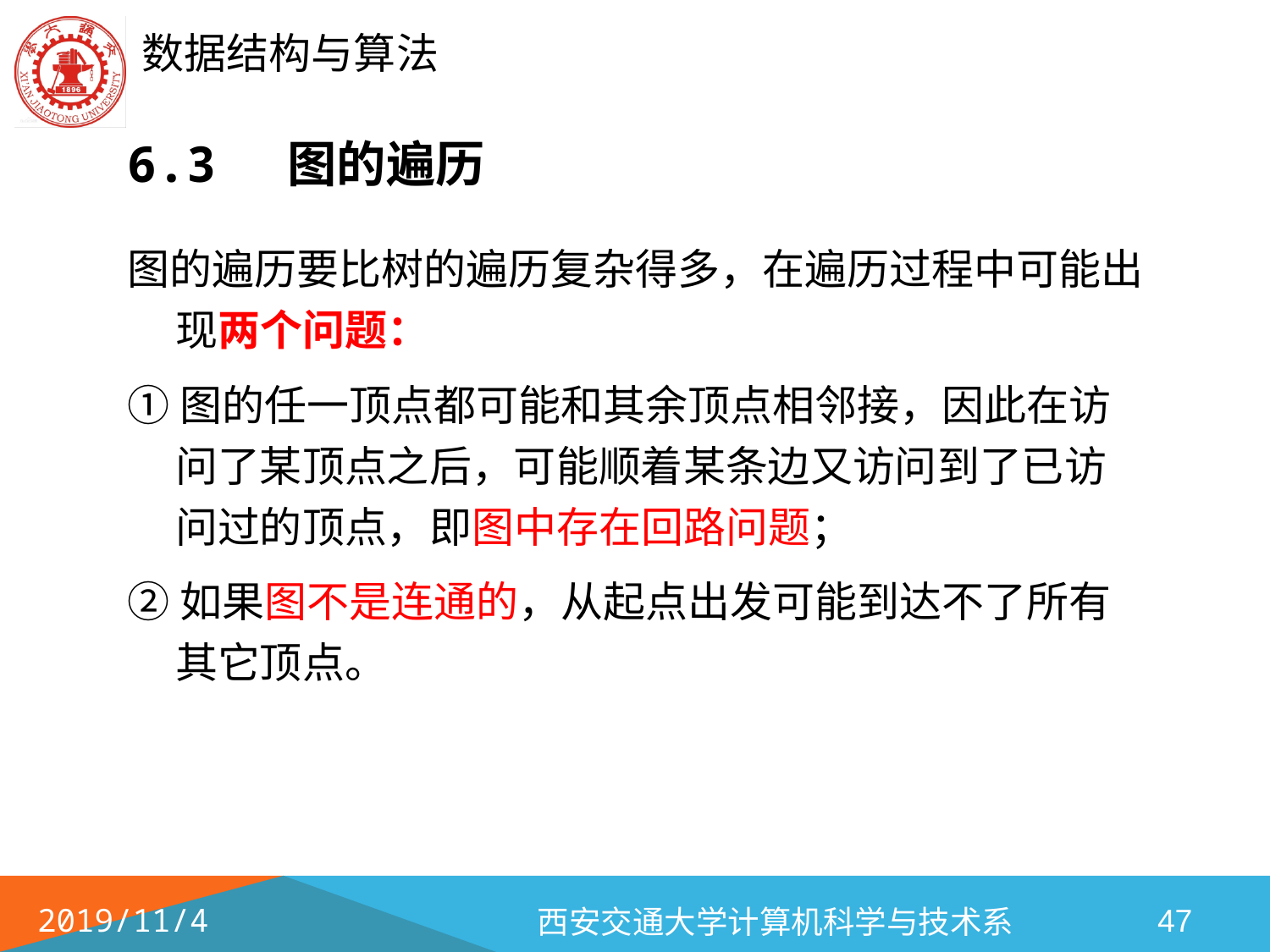

# 6.3  图的遍历
图的遍历要比树的遍历复杂得多，在遍历过程中可能出现两个问题：
①图的任一顶点都可能和其余顶点相邻接，因此在访问了某顶点之后，可能顺着某条边又访问到了已访问过的顶点，即图中存在回路问题；
②如果图不是连通的，从起点出发可能到达不了所有其它顶点。